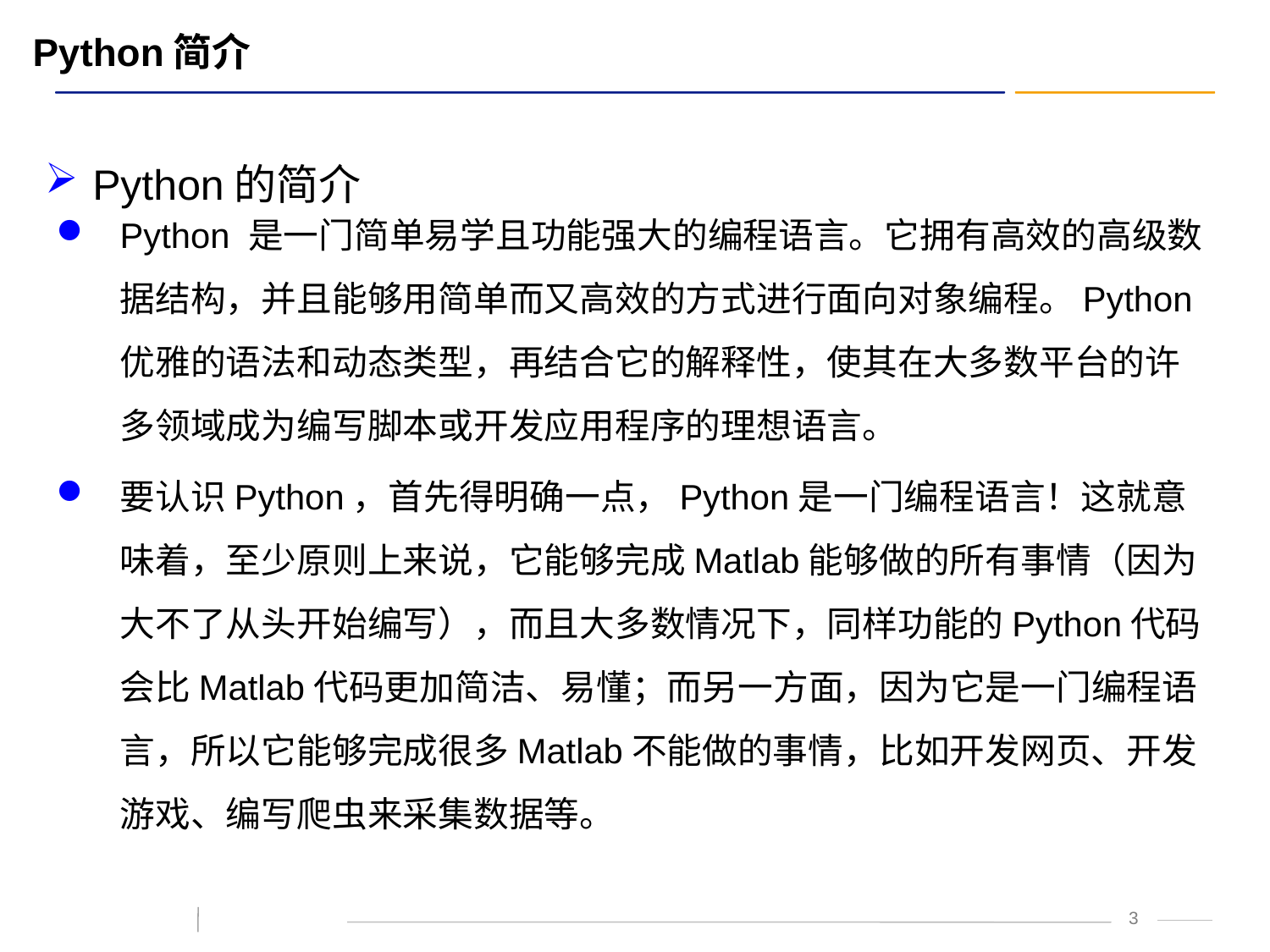

# Python简介
Python的简介
Python 是一门简单易学且功能强大的编程语言。它拥有高效的高级数据结构，并且能够用简单而又高效的方式进行面向对象编程。Python 优雅的语法和动态类型，再结合它的解释性，使其在大多数平台的许多领域成为编写脚本或开发应用程序的理想语言。
要认识Python，首先得明确一点，Python是一门编程语言！这就意味着，至少原则上来说，它能够完成Matlab能够做的所有事情（因为大不了从头开始编写），而且大多数情况下，同样功能的Python代码会比Matlab代码更加简洁、易懂；而另一方面，因为它是一门编程语言，所以它能够完成很多Matlab不能做的事情，比如开发网页、开发游戏、编写爬虫来采集数据等。